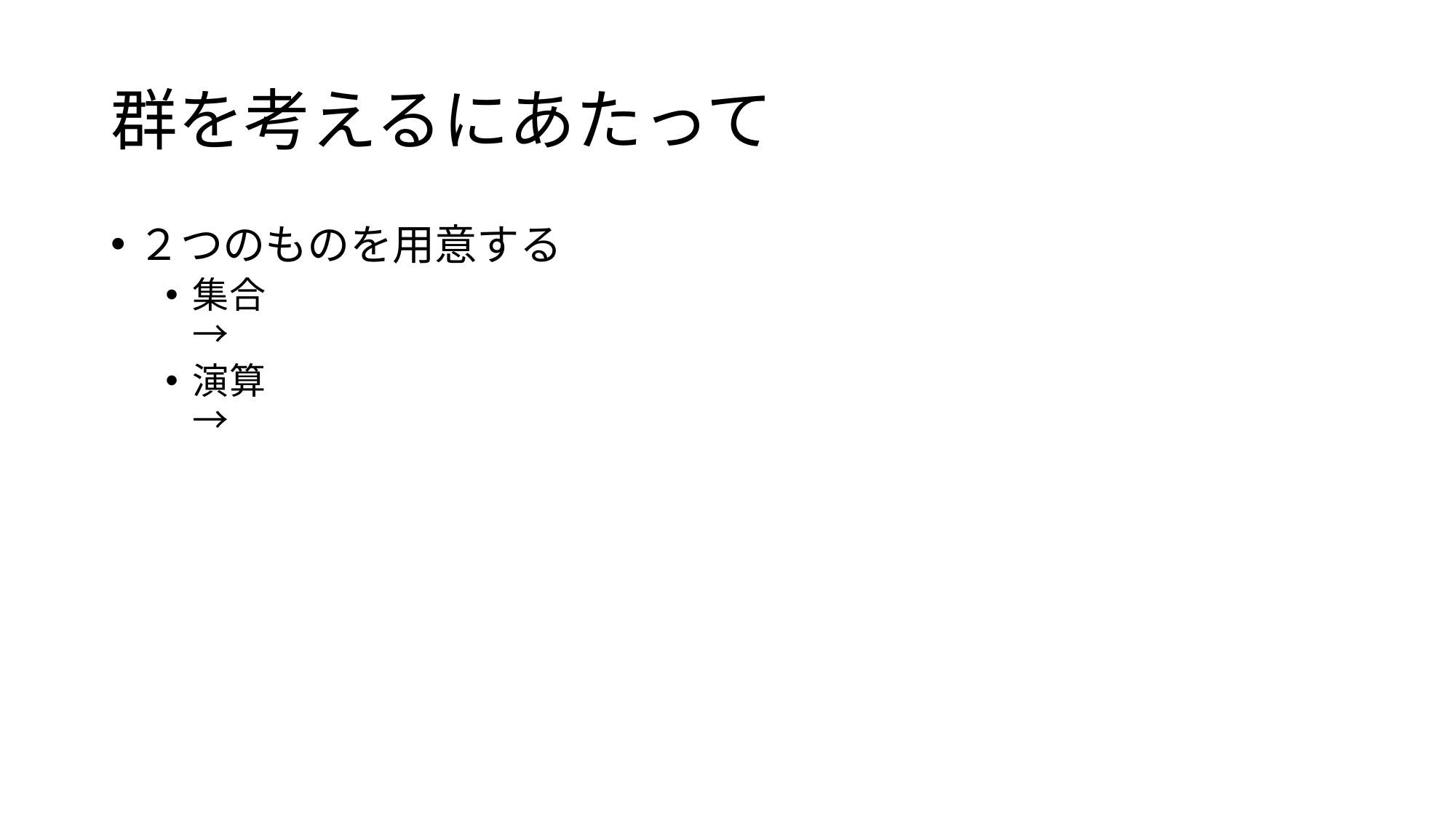

# 群を考えるにあたって
２つのものを用意する
集合
→
演算
→